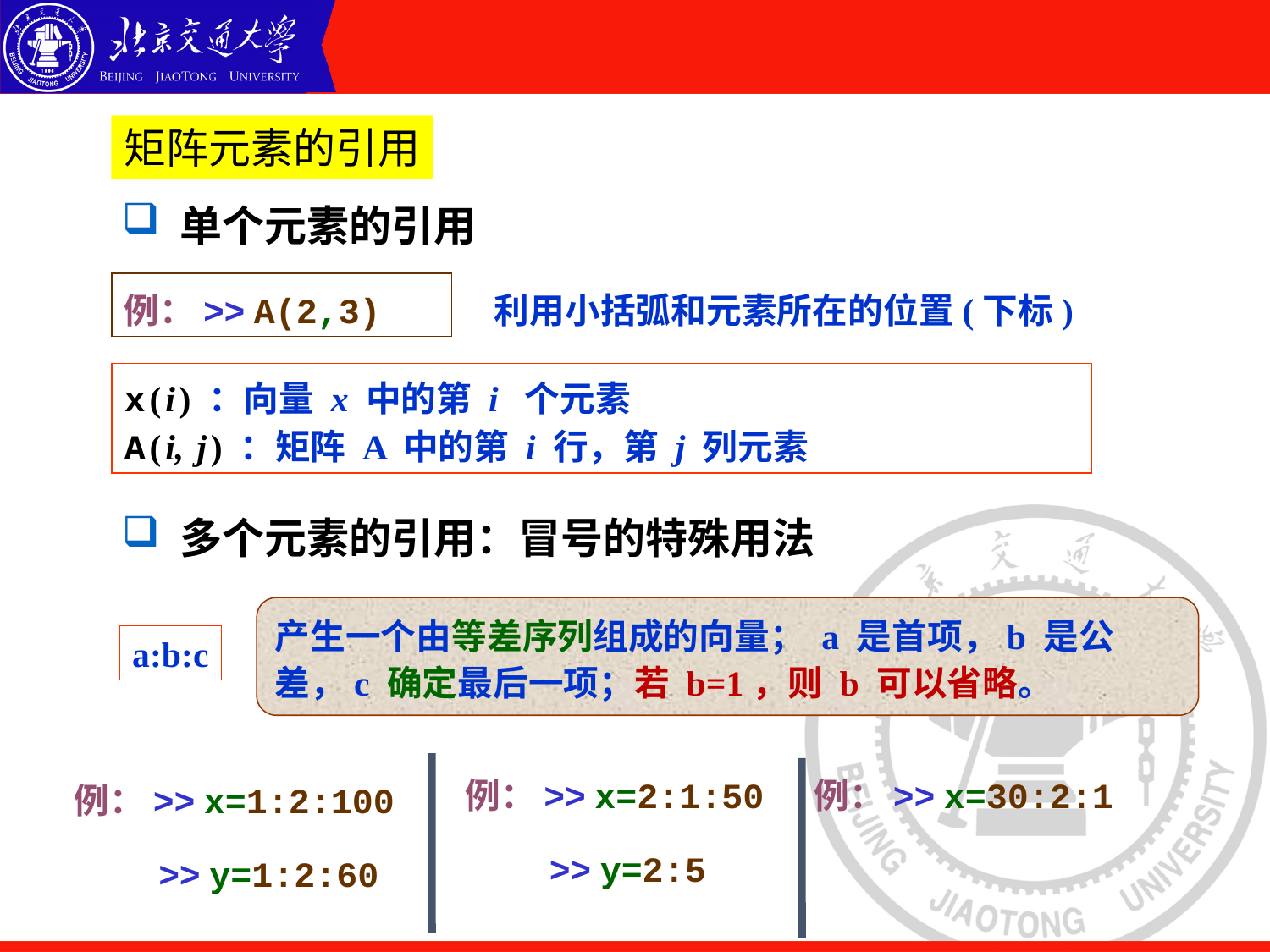

矩阵元素的引用
 单个元素的引用
例：>> A(2,3)
利用小括弧和元素所在的位置(下标)
x ( i ) ：向量 x 中的第 i  个元素
A ( i,  j ) ：矩阵 A 中的第 i 行，第 j 列元素
 多个元素的引用：冒号的特殊用法
产生一个由等差序列组成的向量； a 是首项，b 是公差，c 确定最后一项；若 b=1，则 b 可以省略。
a:b:c

例：>> x=1:2:100
>> y=1:2:60

例：>> x=2:1:50
>> y=2:5
例：>> x=30:2:1